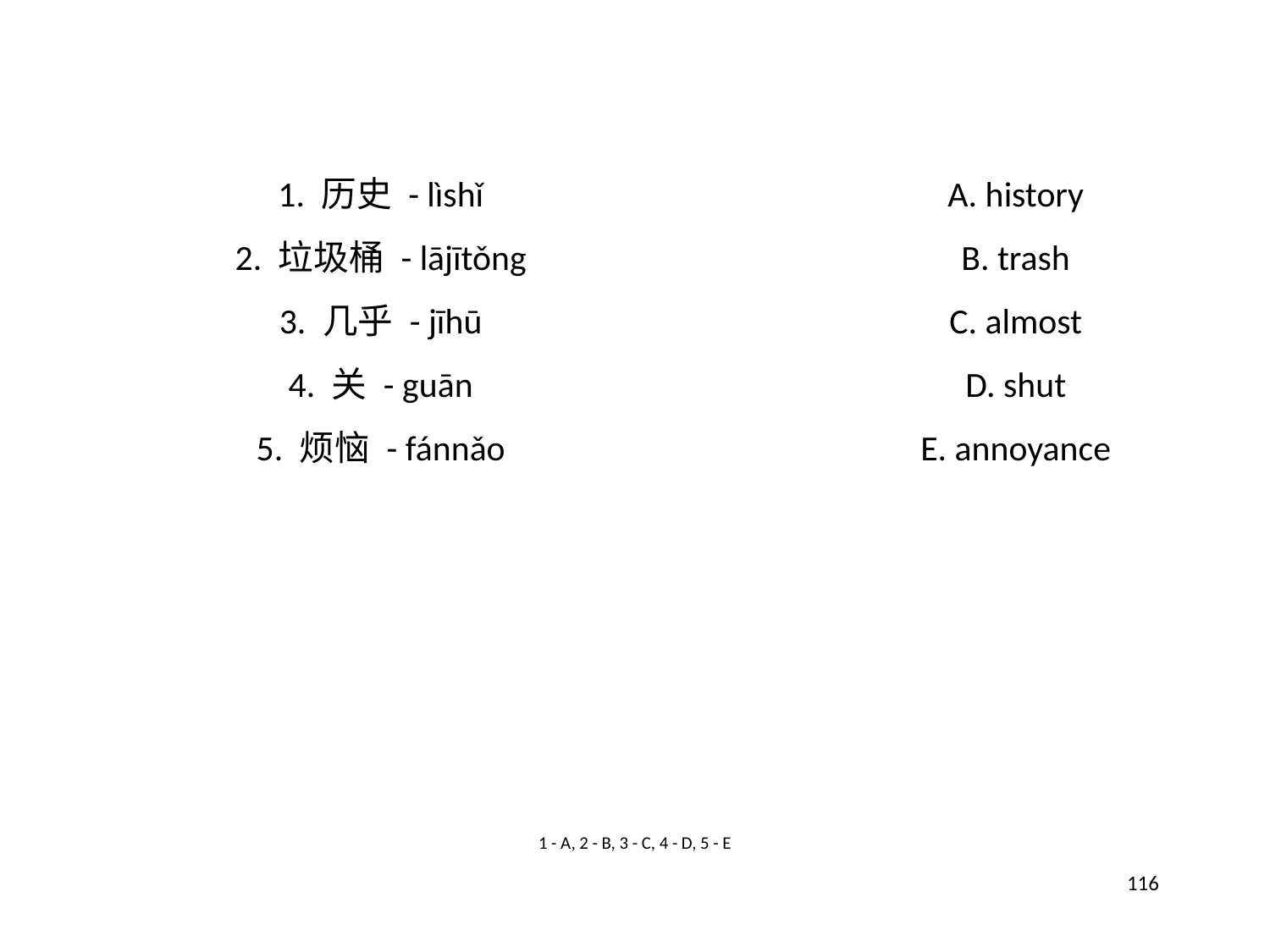

1. 历史 - lìshǐ

A. history

2. 垃圾桶 - lājītǒng

B. trash

3. 几乎 - jīhū

C. almost

4. 关 - guān

D. shut

5. 烦恼 - fánnǎo

E. annoyance
1 - A, 2 - B, 3 - C, 4 - D, 5 - E

116